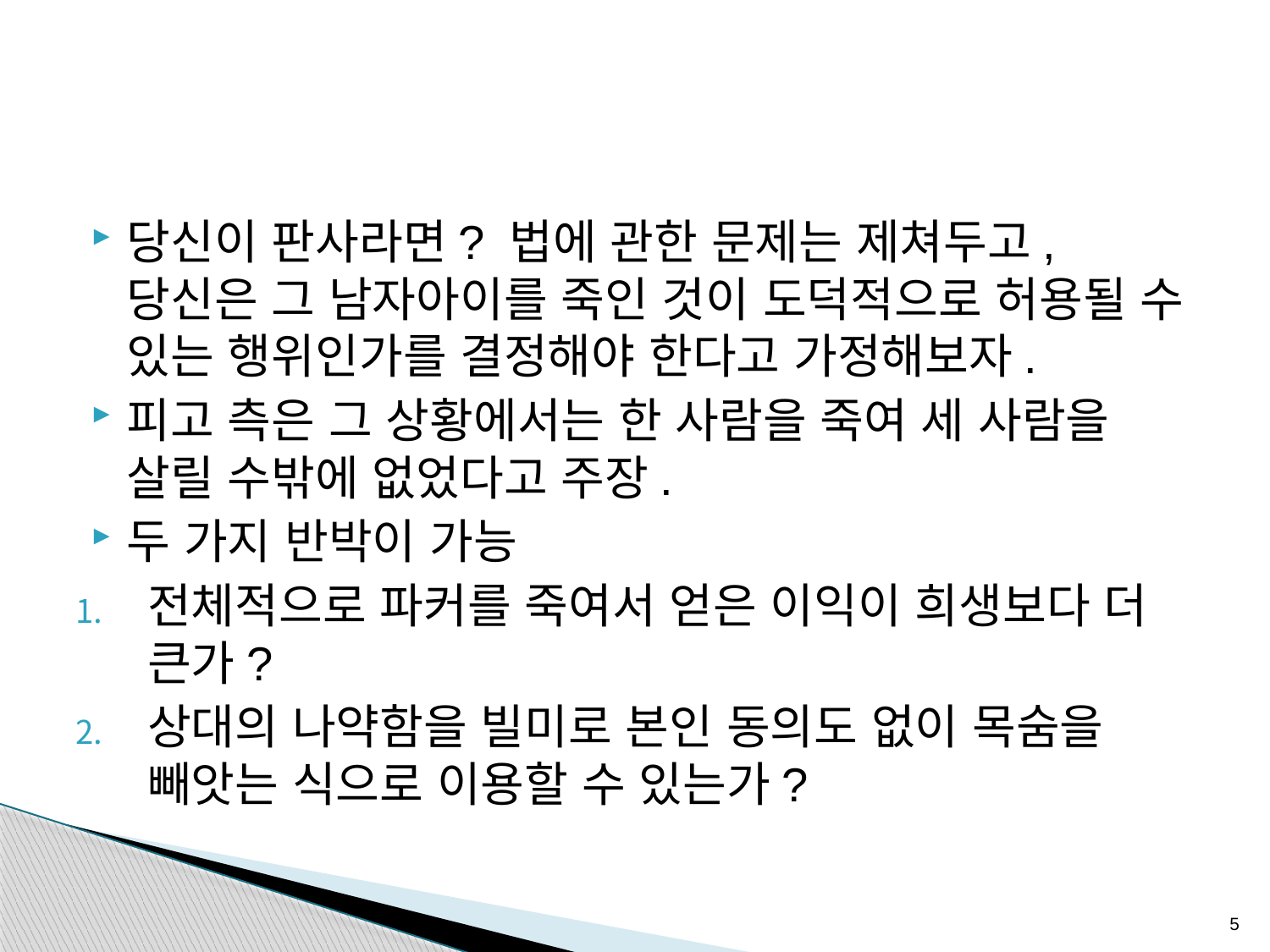

#
당신이 판사라면? 법에 관한 문제는 제쳐두고, 당신은 그 남자아이를 죽인 것이 도덕적으로 허용될 수 있는 행위인가를 결정해야 한다고 가정해보자.
피고 측은 그 상황에서는 한 사람을 죽여 세 사람을 살릴 수밖에 없었다고 주장.
두 가지 반박이 가능
전체적으로 파커를 죽여서 얻은 이익이 희생보다 더 큰가?
상대의 나약함을 빌미로 본인 동의도 없이 목숨을 빼앗는 식으로 이용할 수 있는가?
5